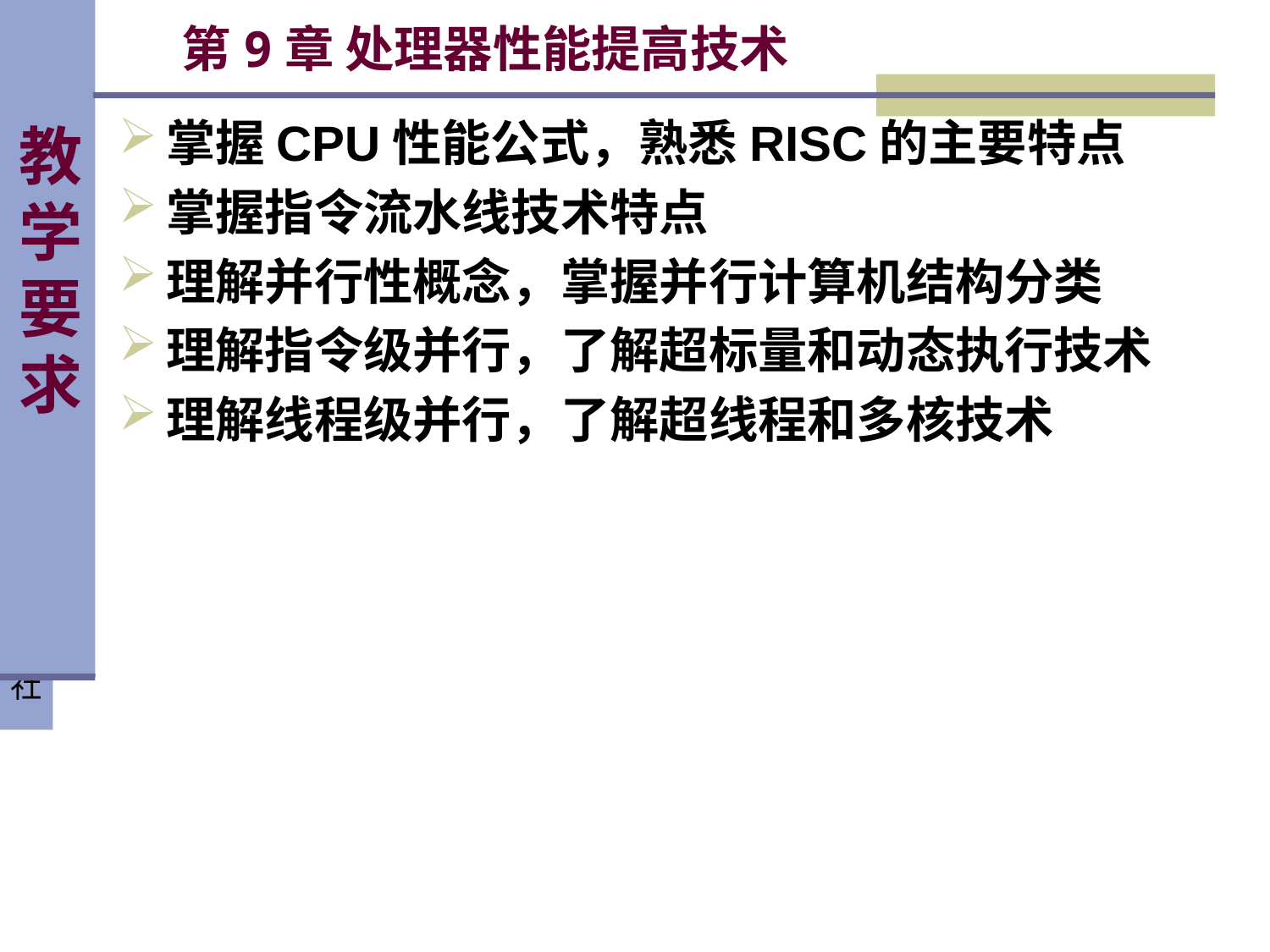

第9章 处理器性能提高技术

# 教学要求
掌握CPU性能公式，熟悉RISC的主要特点
掌握指令流水线技术特点
理解并行性概念，掌握并行计算机结构分类
理解指令级并行，了解超标量和动态执行技术
理解线程级并行，了解超线程和多核技术